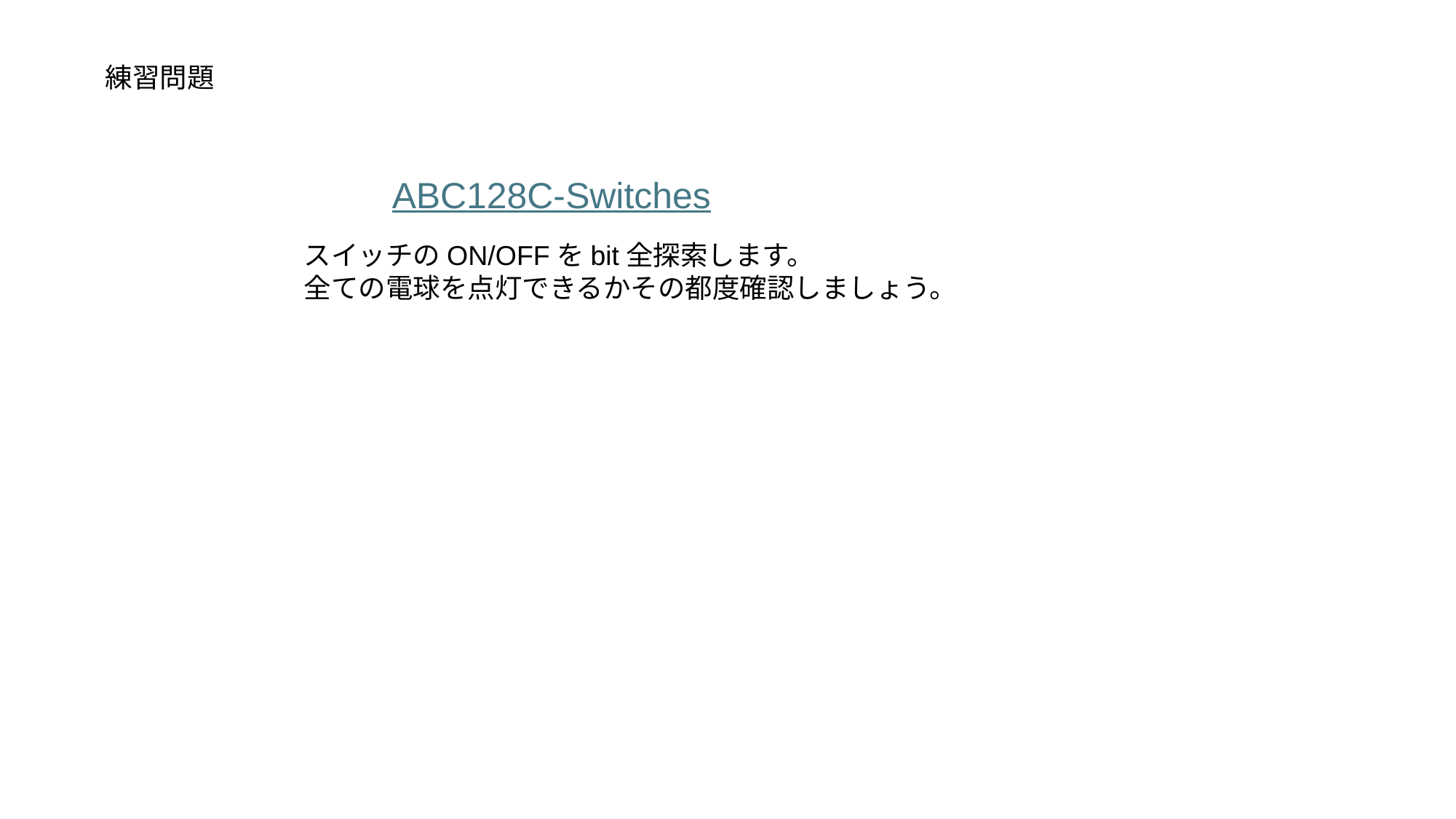

練習問題
ABC128C-Switches
スイッチのON/OFFをbit全探索します。
全ての電球を点灯できるかその都度確認しましょう。